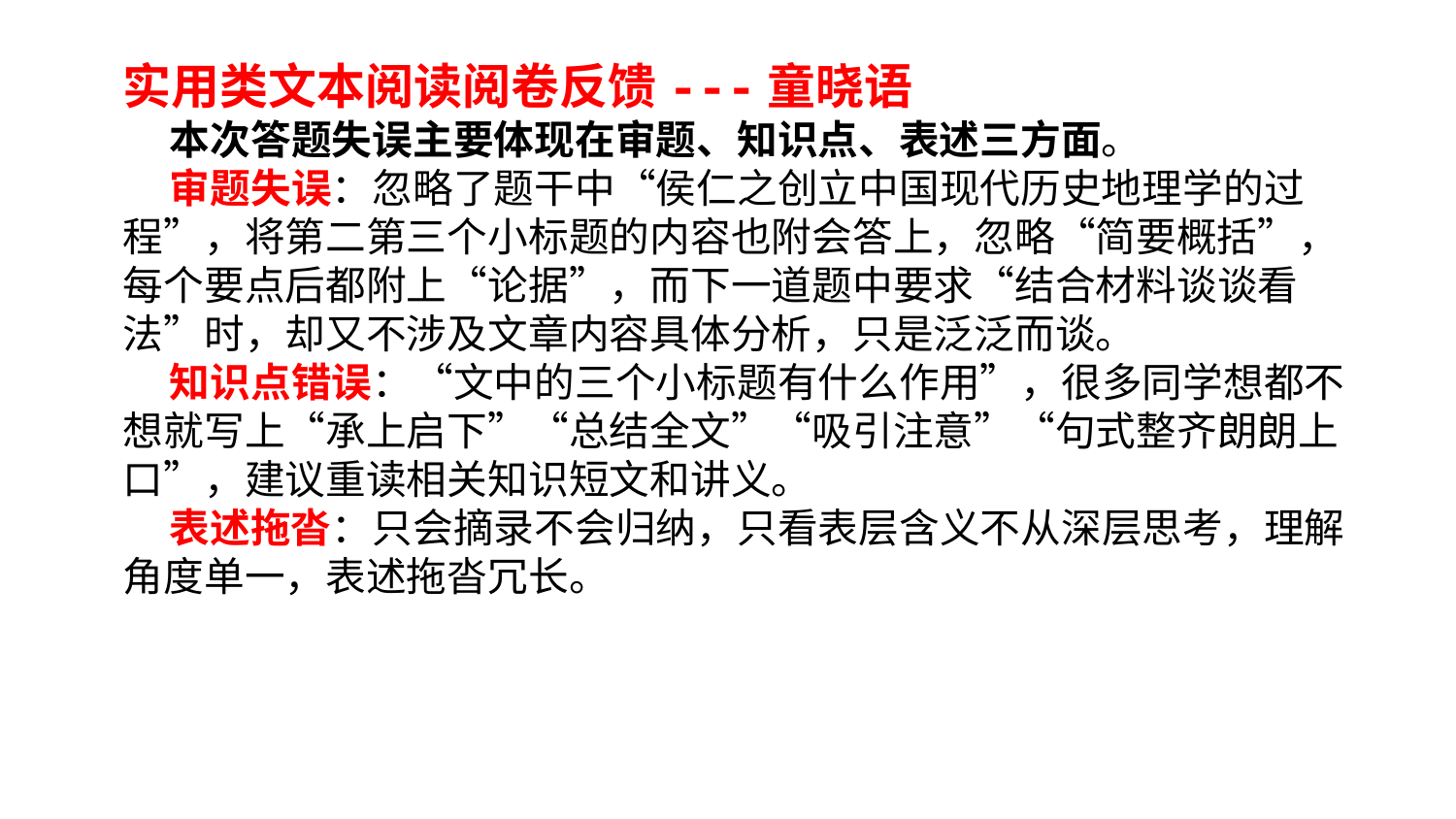

实用类文本阅读阅卷反馈---童晓语
    本次答题失误主要体现在审题、知识点、表述三方面。
    审题失误：忽略了题干中“侯仁之创立中国现代历史地理学的过程”，将第二第三个小标题的内容也附会答上，忽略“简要概括”，每个要点后都附上“论据”，而下一道题中要求“结合材料谈谈看法”时，却又不涉及文章内容具体分析，只是泛泛而谈。
    知识点错误：“文中的三个小标题有什么作用”，很多同学想都不想就写上“承上启下”“总结全文”“吸引注意”“句式整齐朗朗上口”，建议重读相关知识短文和讲义。
    表述拖沓：只会摘录不会归纳，只看表层含义不从深层思考，理解角度单一，表述拖沓冗长。